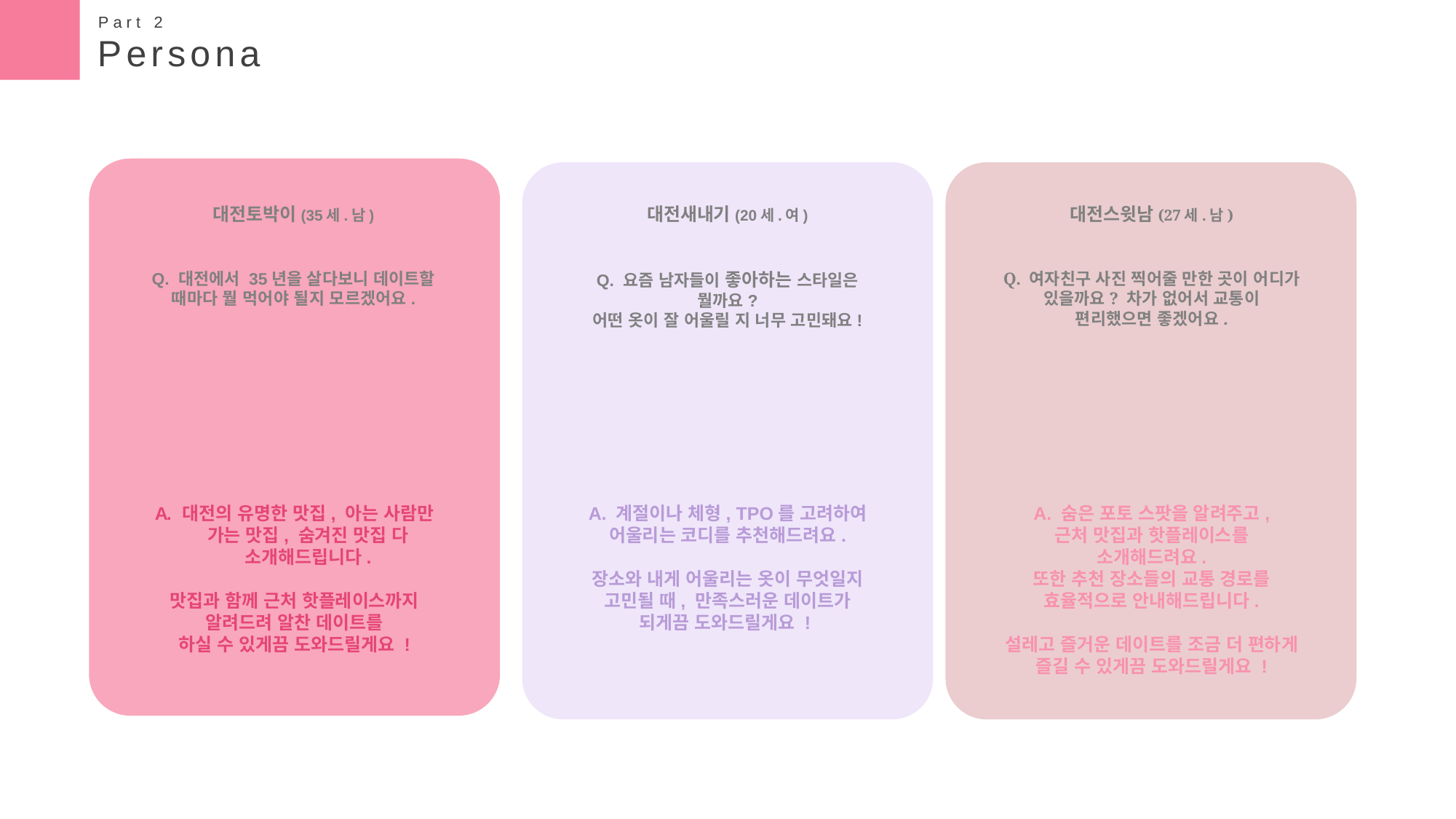

Part 2
Persona

대전토박이(35세.남)

Q. 대전에서 35년을 살다보니 데이트할 때마다 뭘 먹어야 될지 모르겠어요.
대전새내기(20세.여)

Q. 요즘 남자들이 좋아하는 스타일은 뭘까요?
어떤 옷이 잘 어울릴 지 너무 고민돼요!
대전스윗남(27세.남)

Q. 여자친구 사진 찍어줄 만한 곳이 어디가 있을까요? 차가 없어서 교통이 편리했으면 좋겠어요.
대전의 유명한 맛집, 아는 사람만 가는 맛집, 숨겨진 맛집 다 소개해드립니다.

맛집과 함께 근처 핫플레이스까지
알려드려 알찬 데이트를
하실 수 있게끔 도와드릴게요 !
A. 계절이나 체형, TPO를 고려하여 어울리는 코디를 추천해드려요.

장소와 내게 어울리는 옷이 무엇일지 고민될 때, 만족스러운 데이트가 되게끔 도와드릴게요 !
A. 숨은 포토 스팟을 알려주고,
근처 맛집과 핫플레이스를
소개해드려요.
또한 추천 장소들의 교통 경로를 효율적으로 안내해드립니다.

설레고 즐거운 데이트를 조금 더 편하게 즐길 수 있게끔 도와드릴게요 !